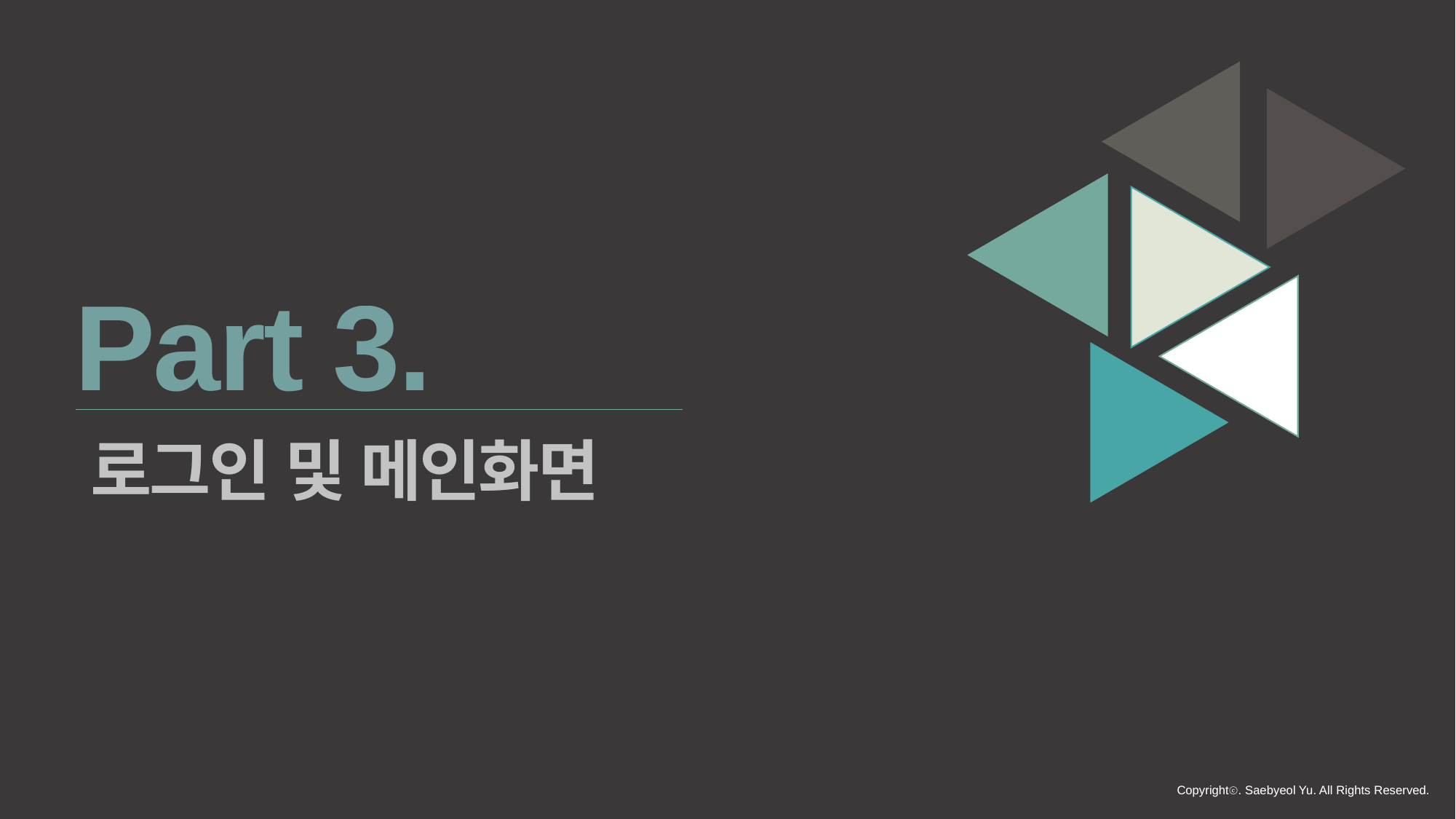

Part 3.
로그인 및 메인화면
Copyrightⓒ. Saebyeol Yu. All Rights Reserved.